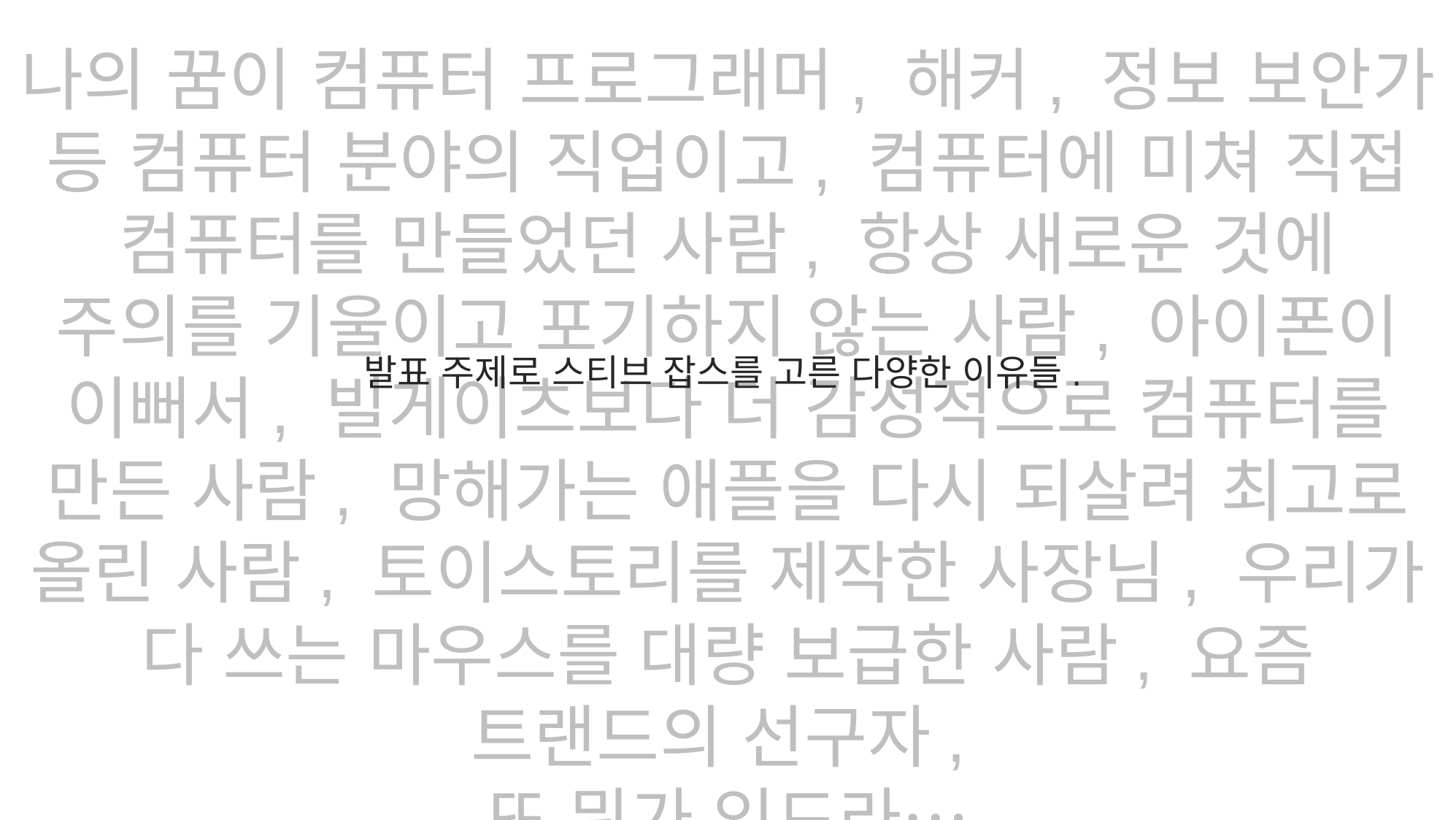

나의 꿈이 컴퓨터 프로그래머, 해커, 정보 보안가 등 컴퓨터 분야의 직업이고, 컴퓨터에 미쳐 직접 컴퓨터를 만들었던 사람, 항상 새로운 것에 주의를 기울이고 포기하지 않는 사람, 아이폰이 이뻐서, 빌게이츠보다 더 감성적으로 컴퓨터를 만든 사람, 망해가는 애플을 다시 되살려 최고로 올린 사람, 토이스토리를 제작한 사장님, 우리가 다 쓰는 마우스를 대량 보급한 사람, 요즘 트랜드의 선구자,
또 뭐가 있드라…
발표 주제로 스티브 잡스를 고른 다양한 이유들.